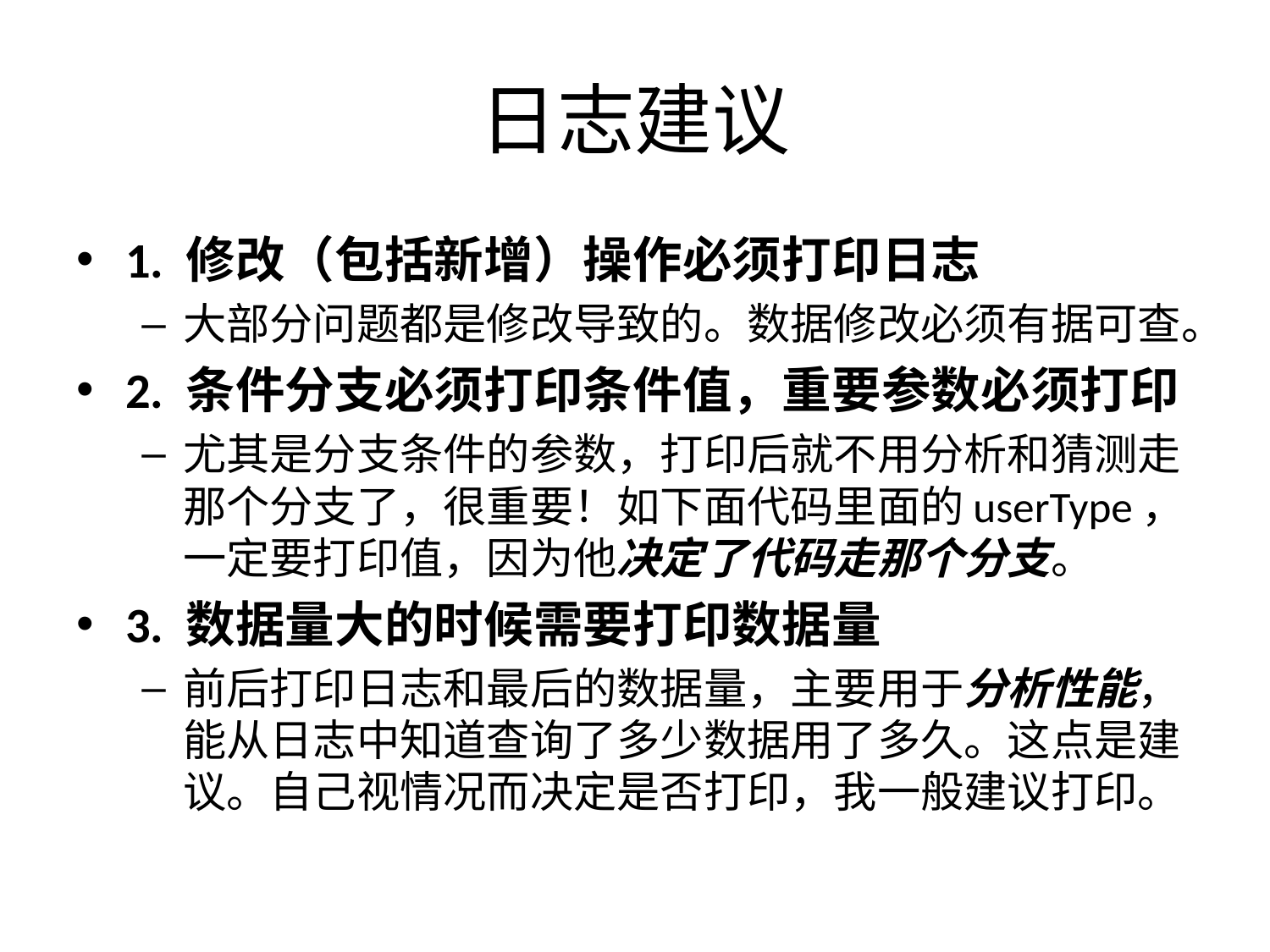

# 日志建议
1. 修改（包括新增）操作必须打印日志
大部分问题都是修改导致的。数据修改必须有据可查。
2. 条件分支必须打印条件值，重要参数必须打印
尤其是分支条件的参数，打印后就不用分析和猜测走那个分支了，很重要！如下面代码里面的userType，一定要打印值，因为他决定了代码走那个分支。
3. 数据量大的时候需要打印数据量
前后打印日志和最后的数据量，主要用于分析性能，能从日志中知道查询了多少数据用了多久。这点是建议。自己视情况而决定是否打印，我一般建议打印。